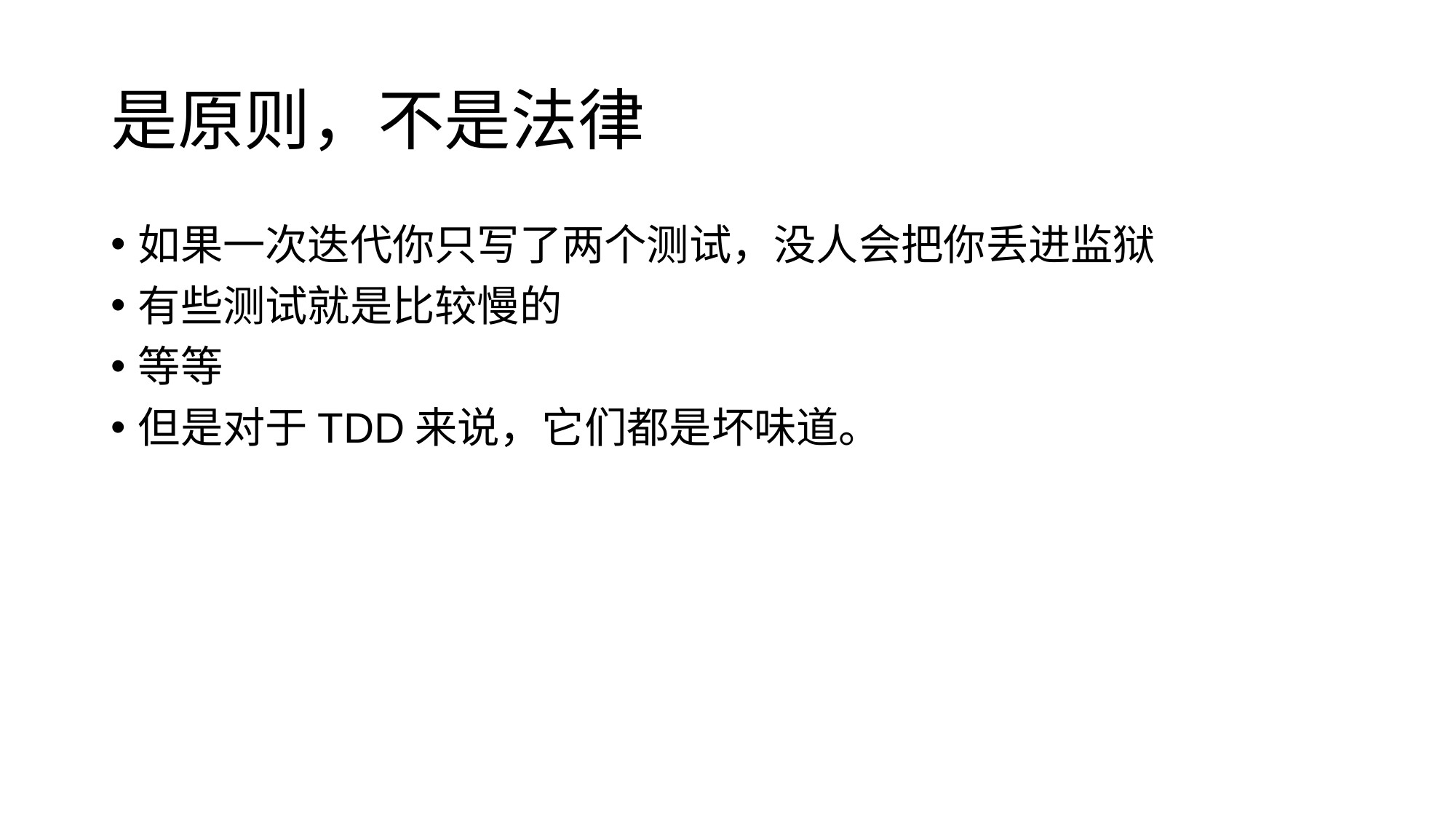

# 是原则，不是法律
如果一次迭代你只写了两个测试，没人会把你丢进监狱
有些测试就是比较慢的
等等
但是对于TDD来说，它们都是坏味道。